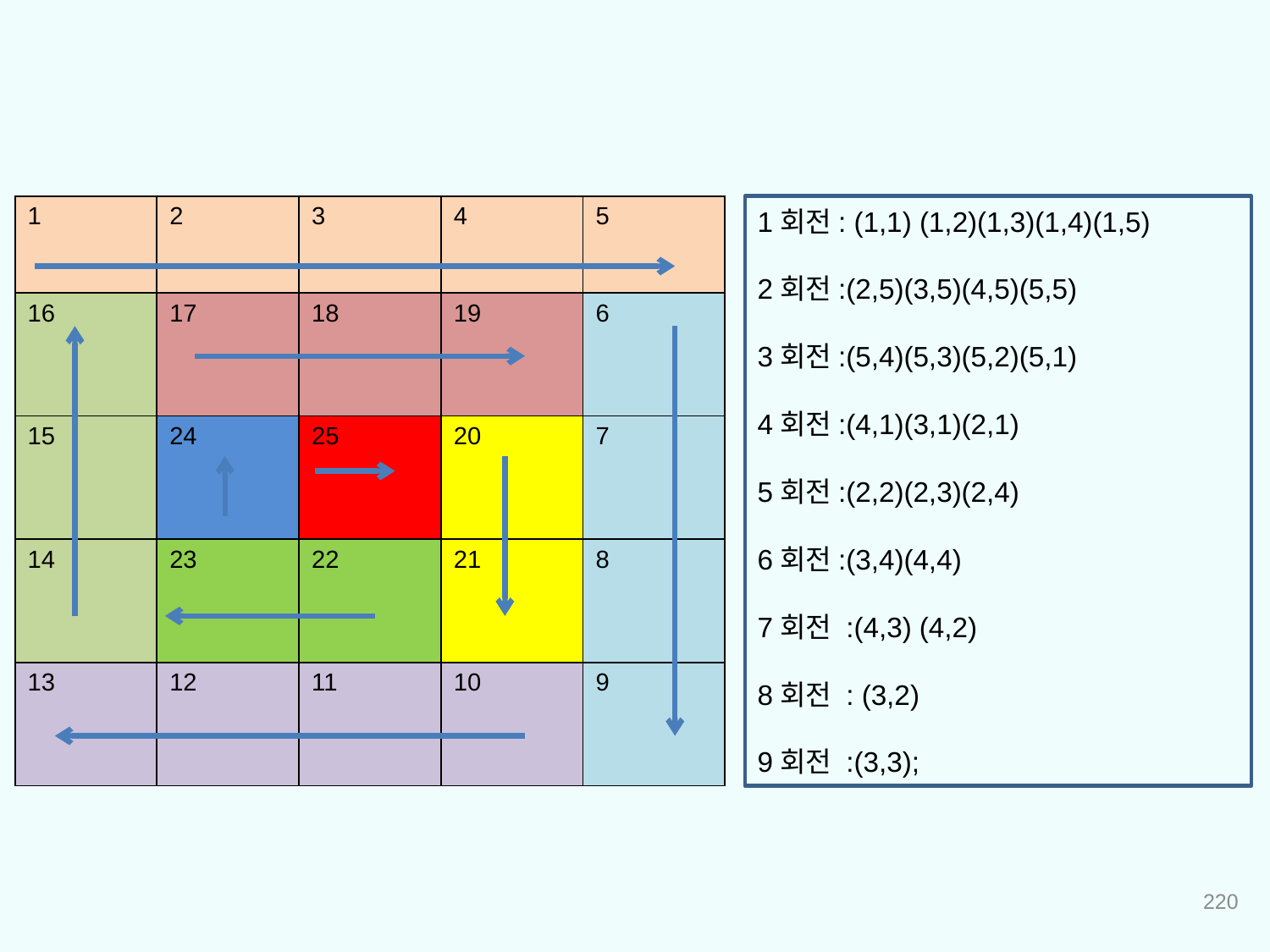

| 1 | 2 | 3 | 4 | 5 |
| --- | --- | --- | --- | --- |
| 16 | 17 | 18 | 19 | 6 |
| 15 | 24 | 25 | 20 | 7 |
| 14 | 23 | 22 | 21 | 8 |
| 13 | 12 | 11 | 10 | 9 |
1회전: (1,1) (1,2)(1,3)(1,4)(1,5)

2회전:(2,5)(3,5)(4,5)(5,5)

3회전:(5,4)(5,3)(5,2)(5,1)

4회전:(4,1)(3,1)(2,1)

5회전:(2,2)(2,3)(2,4)

6회전:(3,4)(4,4)

7회전 :(4,3) (4,2)

8회전 : (3,2)

9회전 :(3,3);
220